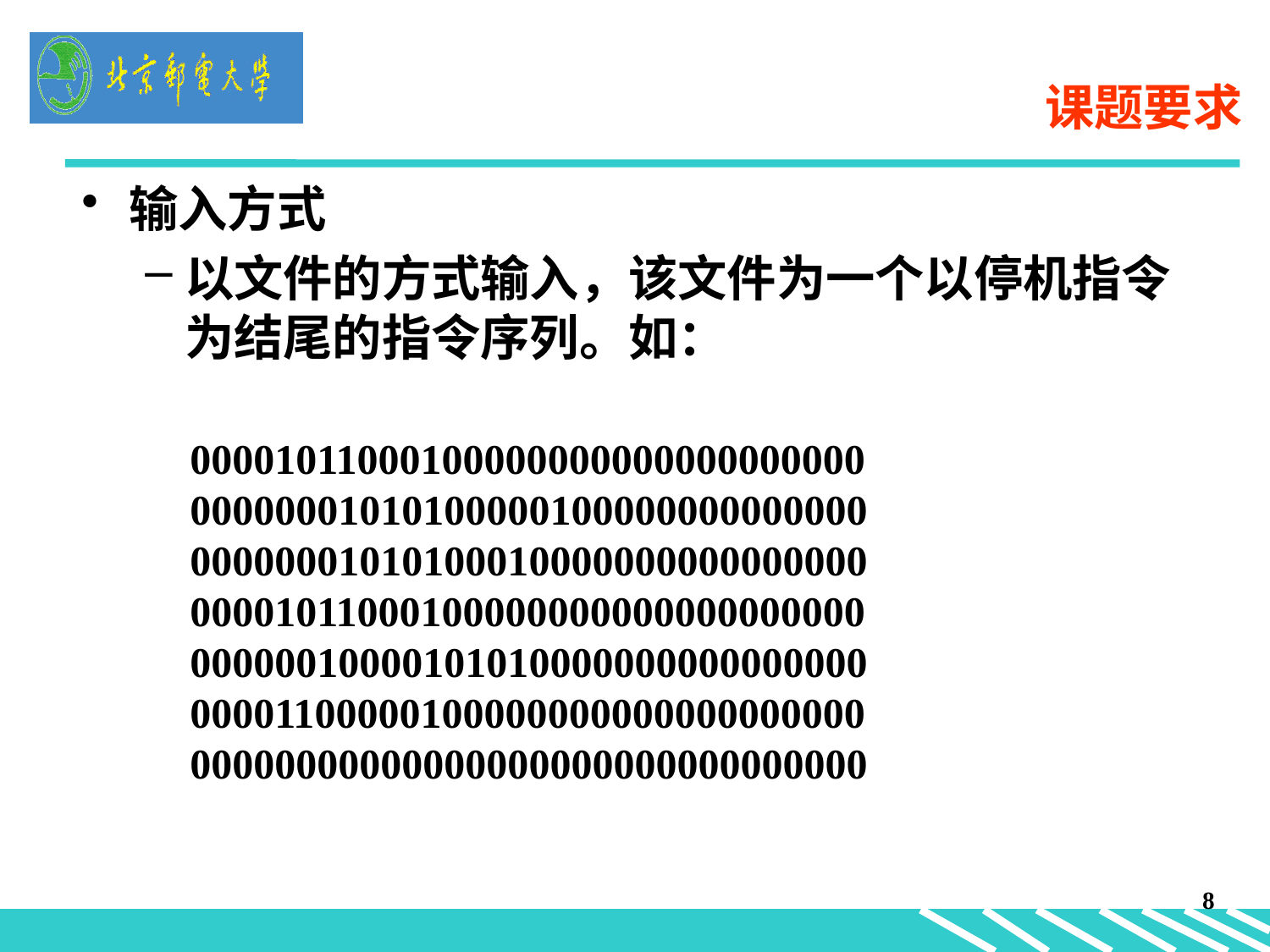

# 课题要求
输入方式
以文件的方式输入，该文件为一个以停机指令为结尾的指令序列。如：
00001011000100000000000000000000
00000001010100000100000000000000
00000001010100010000000000000000
00001011000100000000000000000000
00000010000101010000000000000000
00001100000100000000000000000000
00000000000000000000000000000000
8